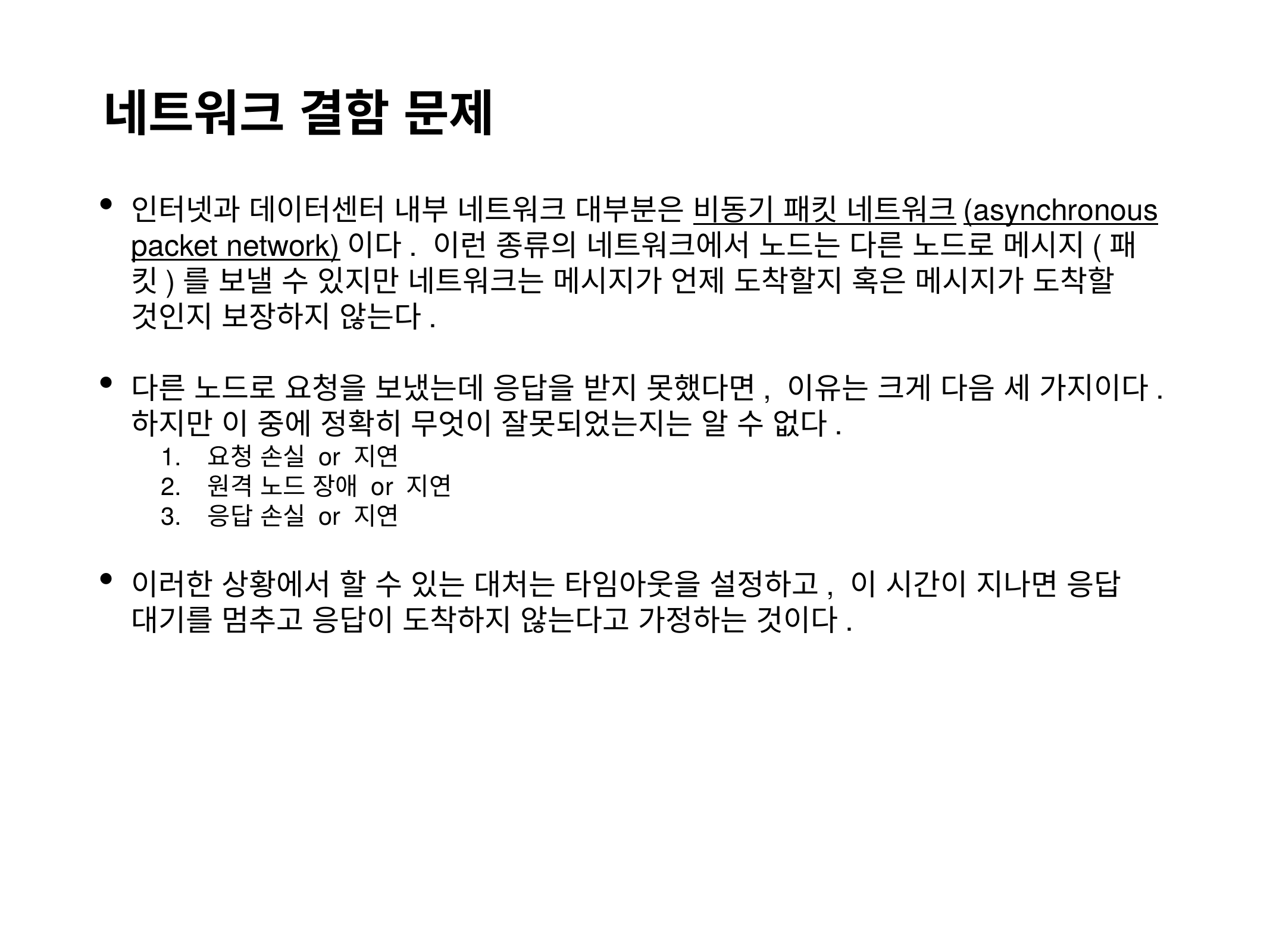

네트워크 결함 문제
인터넷과 데이터센터 내부 네트워크 대부분은 비동기 패킷 네트워크(asynchronous packet network)이다. 이런 종류의 네트워크에서 노드는 다른 노드로 메시지(패킷)를 보낼 수 있지만 네트워크는 메시지가 언제 도착할지 혹은 메시지가 도착할 것인지 보장하지 않는다.

다른 노드로 요청을 보냈는데 응답을 받지 못했다면, 이유는 크게 다음 세 가지이다. 하지만 이 중에 정확히 무엇이 잘못되었는지는 알 수 없다.
요청 손실 or 지연
원격 노드 장애 or 지연
응답 손실 or 지연

이러한 상황에서 할 수 있는 대처는 타임아웃을 설정하고, 이 시간이 지나면 응답 대기를 멈추고 응답이 도착하지 않는다고 가정하는 것이다.